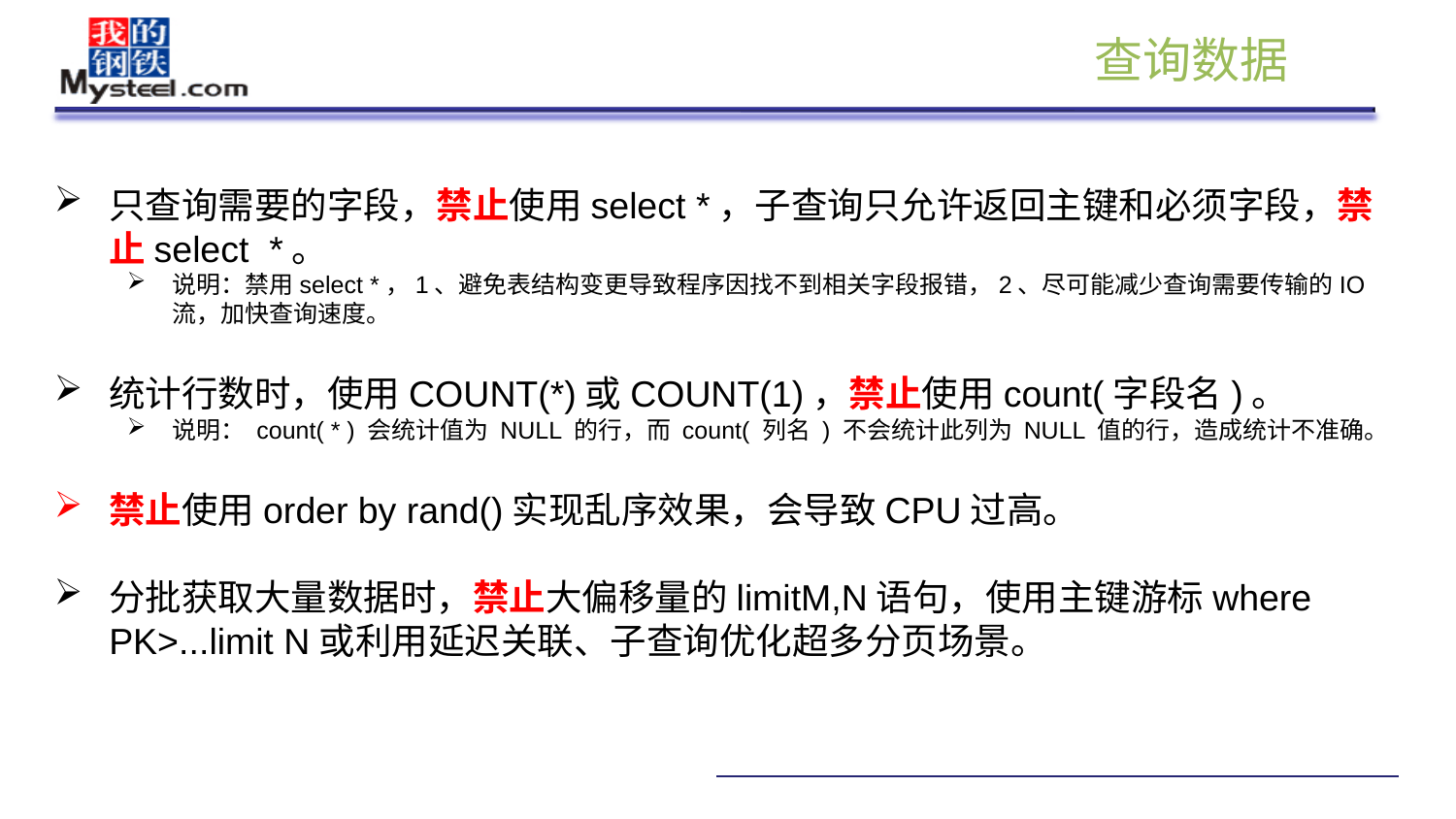

查询数据

只查询需要的字段，禁止使用select *，子查询只允许返回主键和必须字段，禁止select  *。
说明：禁用select *，1、避免表结构变更导致程序因找不到相关字段报错，2、尽可能减少查询需要传输的IO流，加快查询速度。

统计行数时，使用COUNT(*)或COUNT(1)，禁止使用count(字段名)。
说明： count( * ) 会统计值为 NULL 的行，而 count( 列名 ) 不会统计此列为 NULL 值的行，造成统计不准确。

禁止使用order by rand()实现乱序效果，会导致CPU过高。

分批获取大量数据时，禁止大偏移量的limitM,N语句，使用主键游标where PK>...limit N或利用延迟关联、子查询优化超多分页场景。